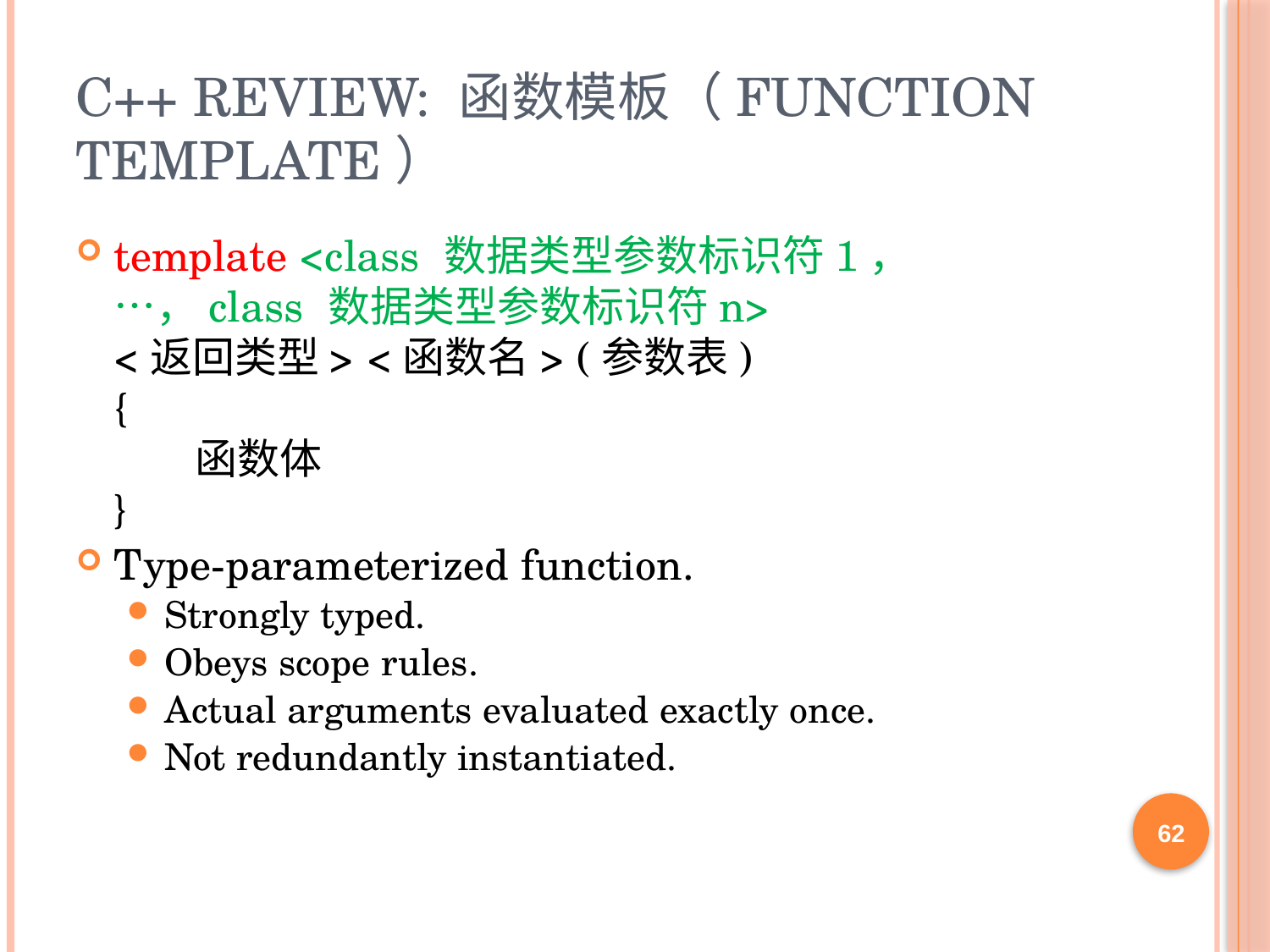

# C++ Review: 函数模板（Function Template）
template <class 数据类型参数标识符1，…，class 数据类型参数标识符n>
<返回类型> <函数名> (参数表)
{
     函数体
}
Type-parameterized function.
Strongly typed.
Obeys scope rules.
Actual arguments evaluated exactly once.
Not redundantly instantiated.

62